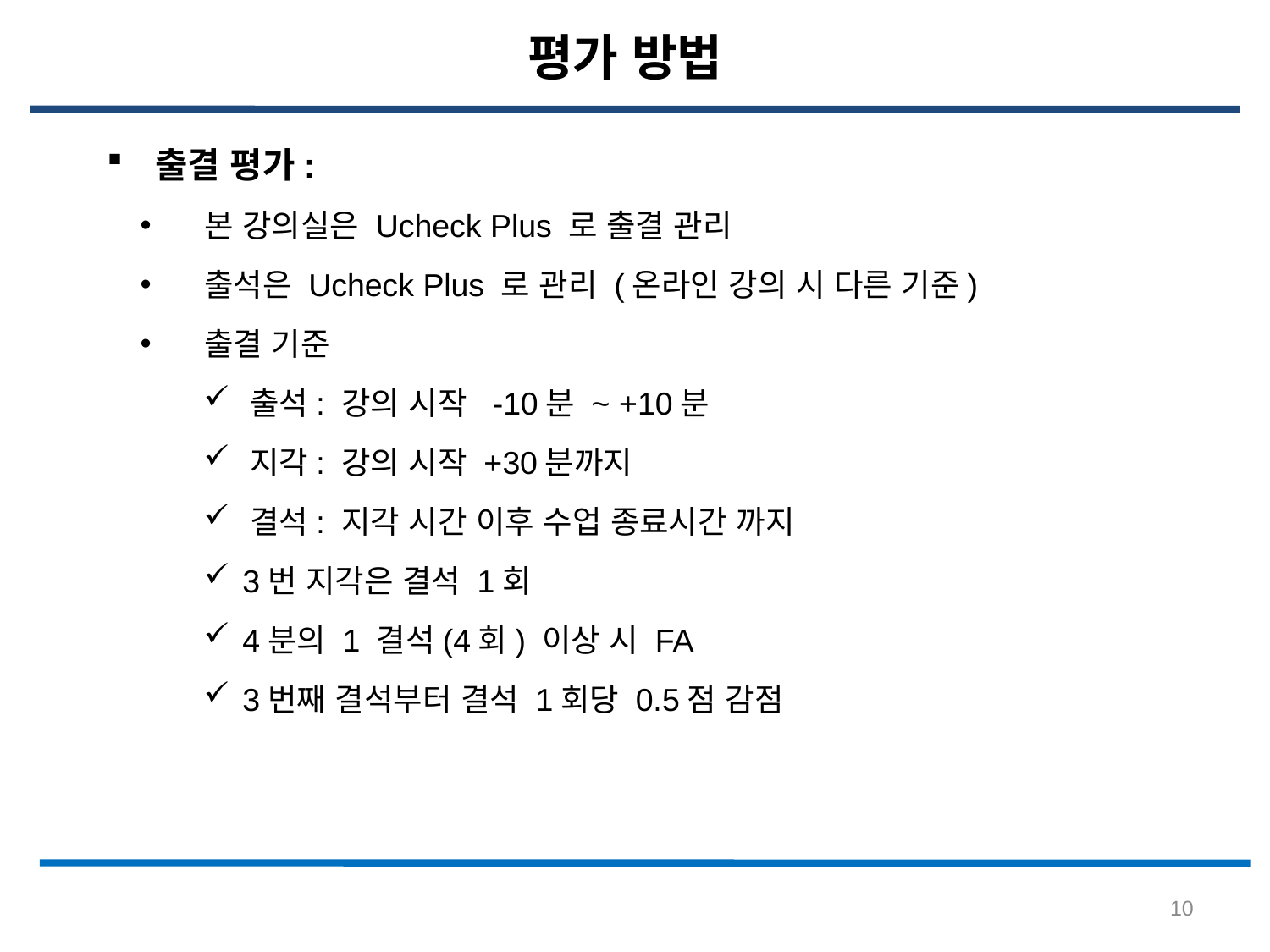

평가 방법
 출결 평가:
   본 강의실은 Ucheck Plus 로 출결 관리
   출석은 Ucheck Plus 로 관리 (온라인 강의 시 다른 기준)
   출결 기준
 출석: 강의 시작  -10분 ~ +10분
 지각: 강의 시작 +30분까지
 결석: 지각 시간 이후 수업 종료시간 까지
 3번 지각은 결석 1회
 4분의 1 결석(4회) 이상 시 FA
 3번째 결석부터 결석 1회당 0.5점 감점
10